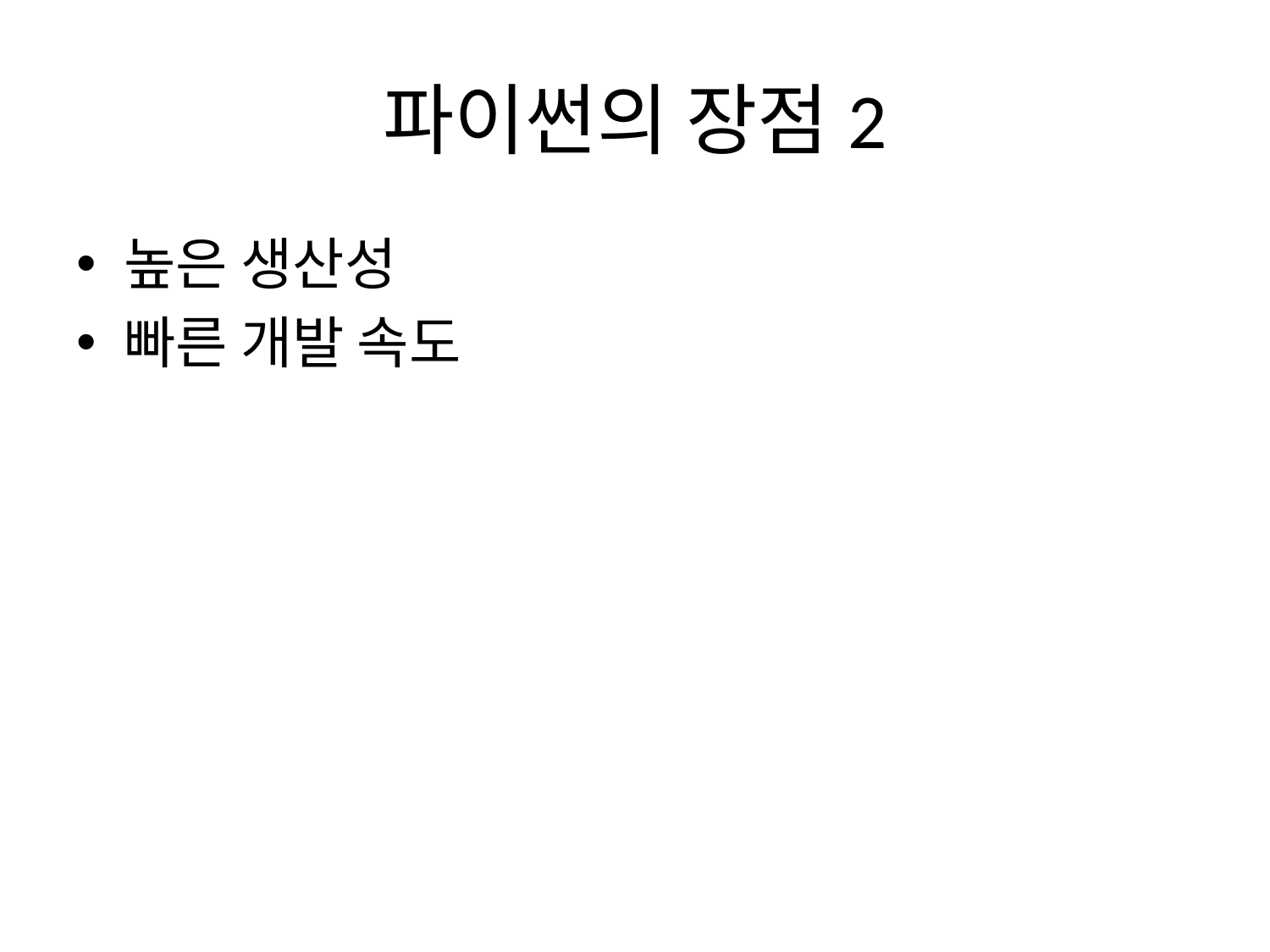

# 파이썬의 장점2
높은 생산성
빠른 개발 속도